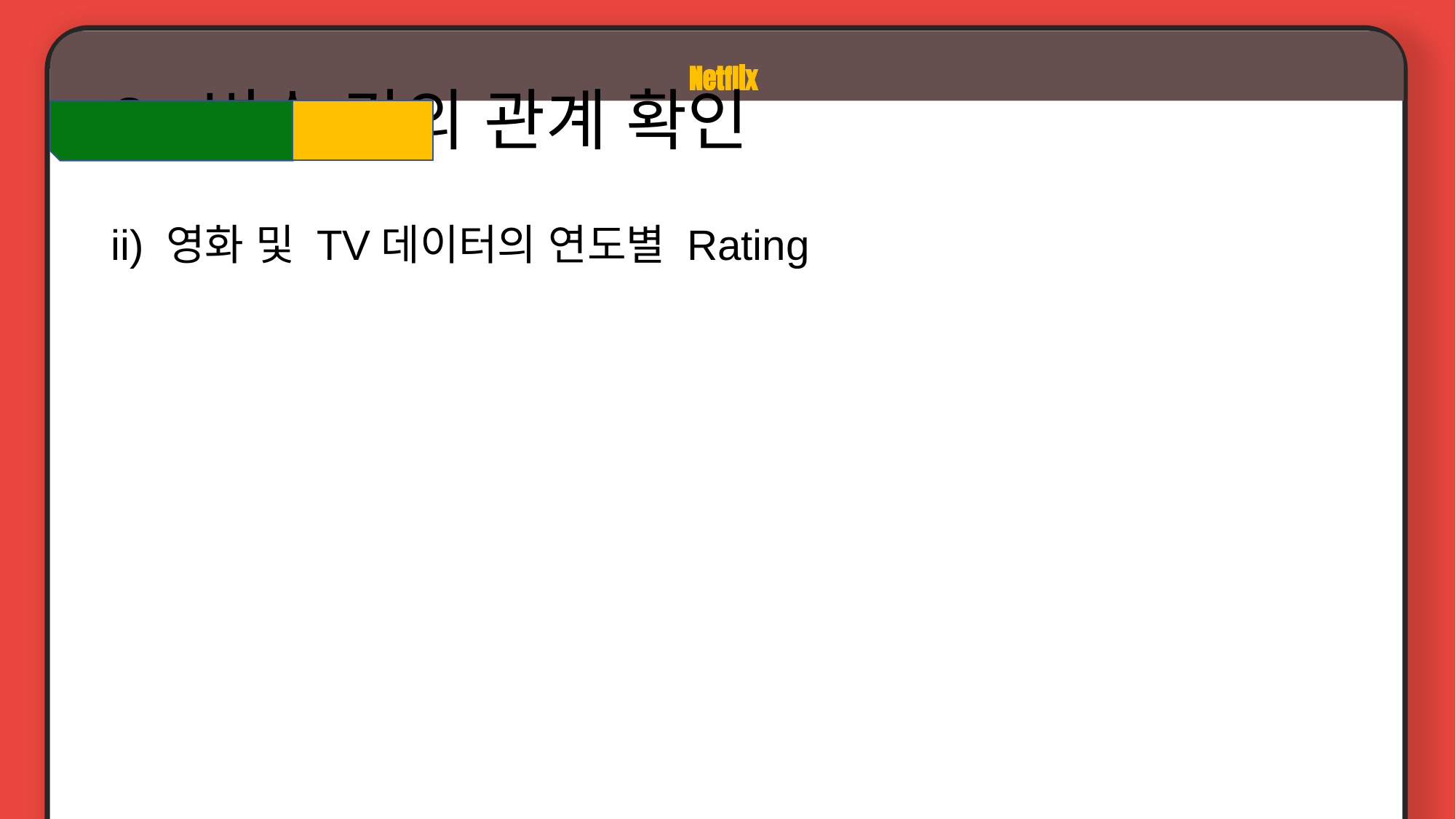

Netflix
# 2. 변수 간의 관계 확인

ii) 영화 및 TV데이터의 연도별 Rating